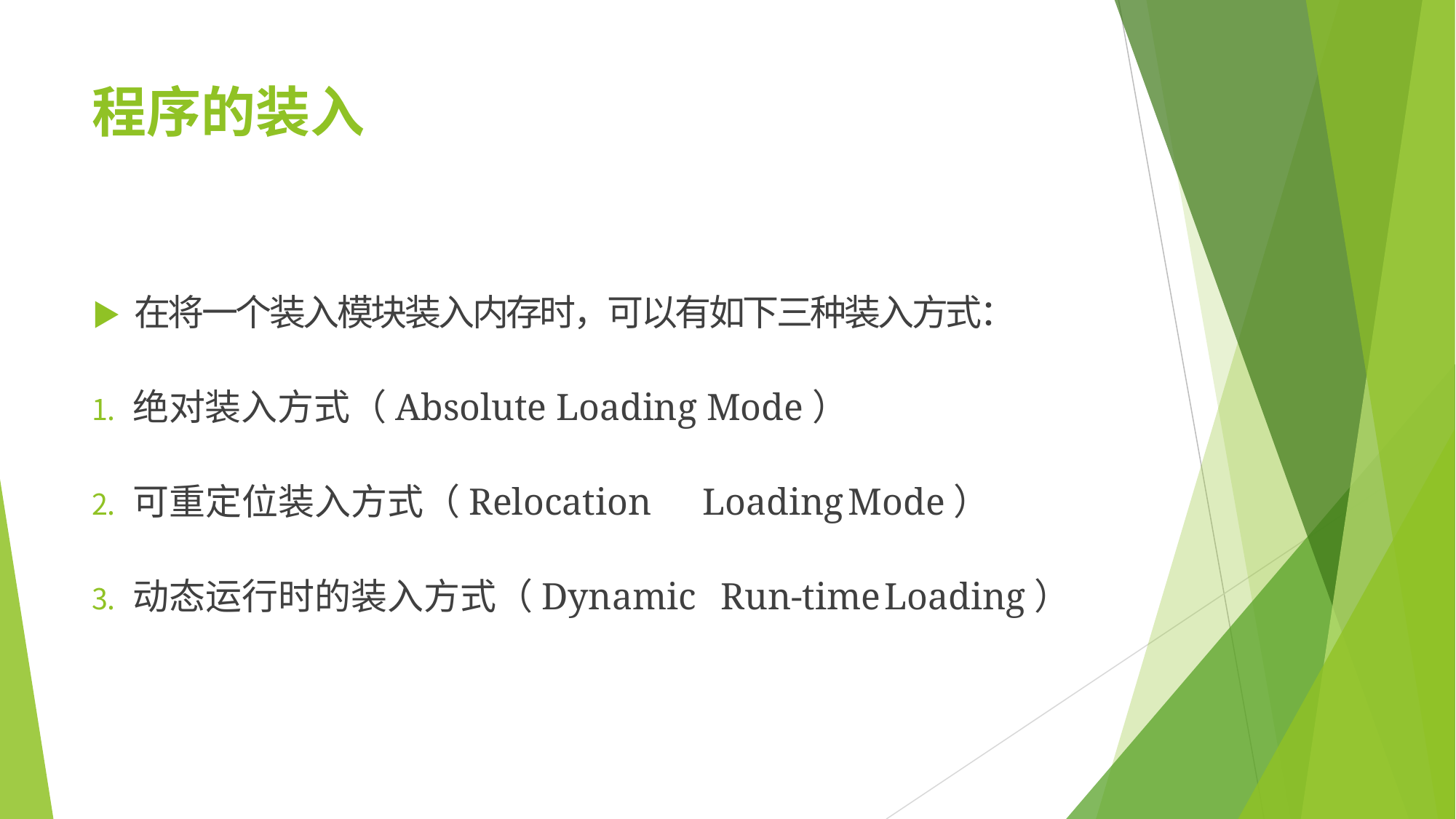

# 程序的装入
▶	在将一个装入模块装入内存时，可以有如下三种装入方式：

绝对装入方式（Absolute Loading Mode）

可重定位装入方式（Relocation	Loading	Mode）

动态运行时的装入方式（Dynamic	Run-time	Loading）